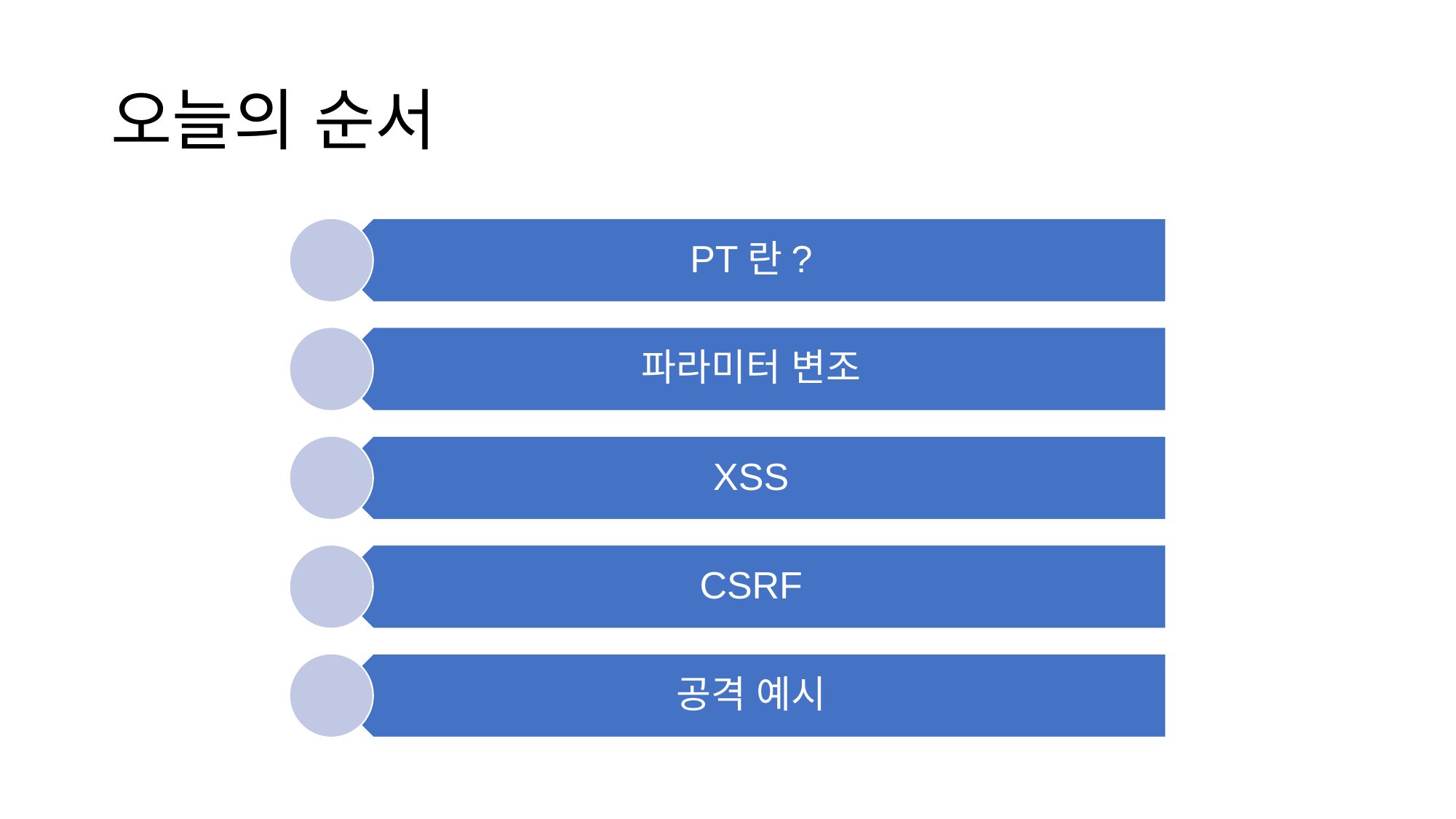

# 오늘의 순서
PT란?
파라미터 변조
XSS
CSRF
공격 예시